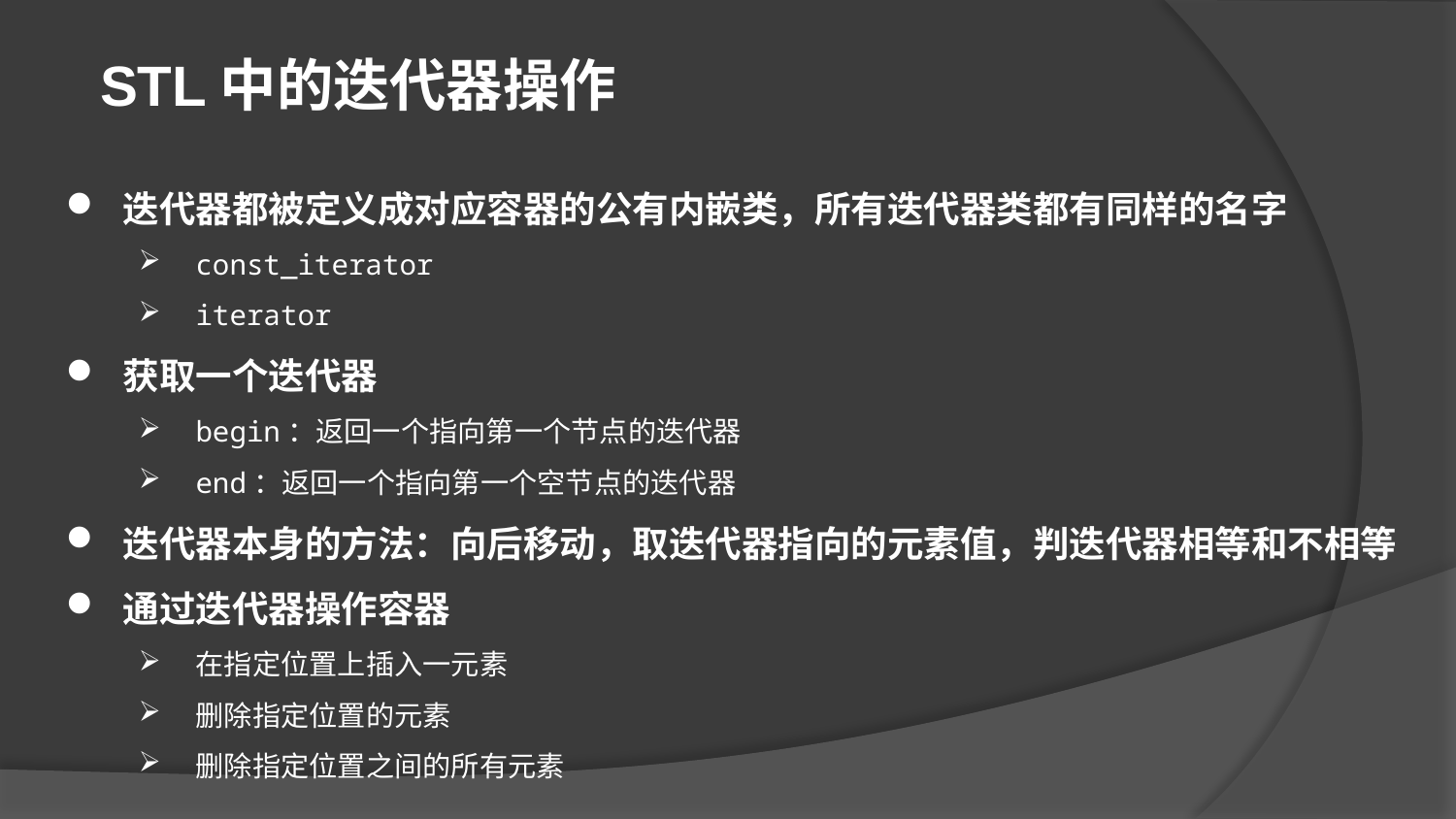

STL中的迭代器操作
迭代器都被定义成对应容器的公有内嵌类，所有迭代器类都有同样的名字
const_iterator
iterator
获取一个迭代器
begin：返回一个指向第一个节点的迭代器
end：返回一个指向第一个空节点的迭代器
迭代器本身的方法：向后移动，取迭代器指向的元素值，判迭代器相等和不相等
通过迭代器操作容器
在指定位置上插入一元素
删除指定位置的元素
删除指定位置之间的所有元素